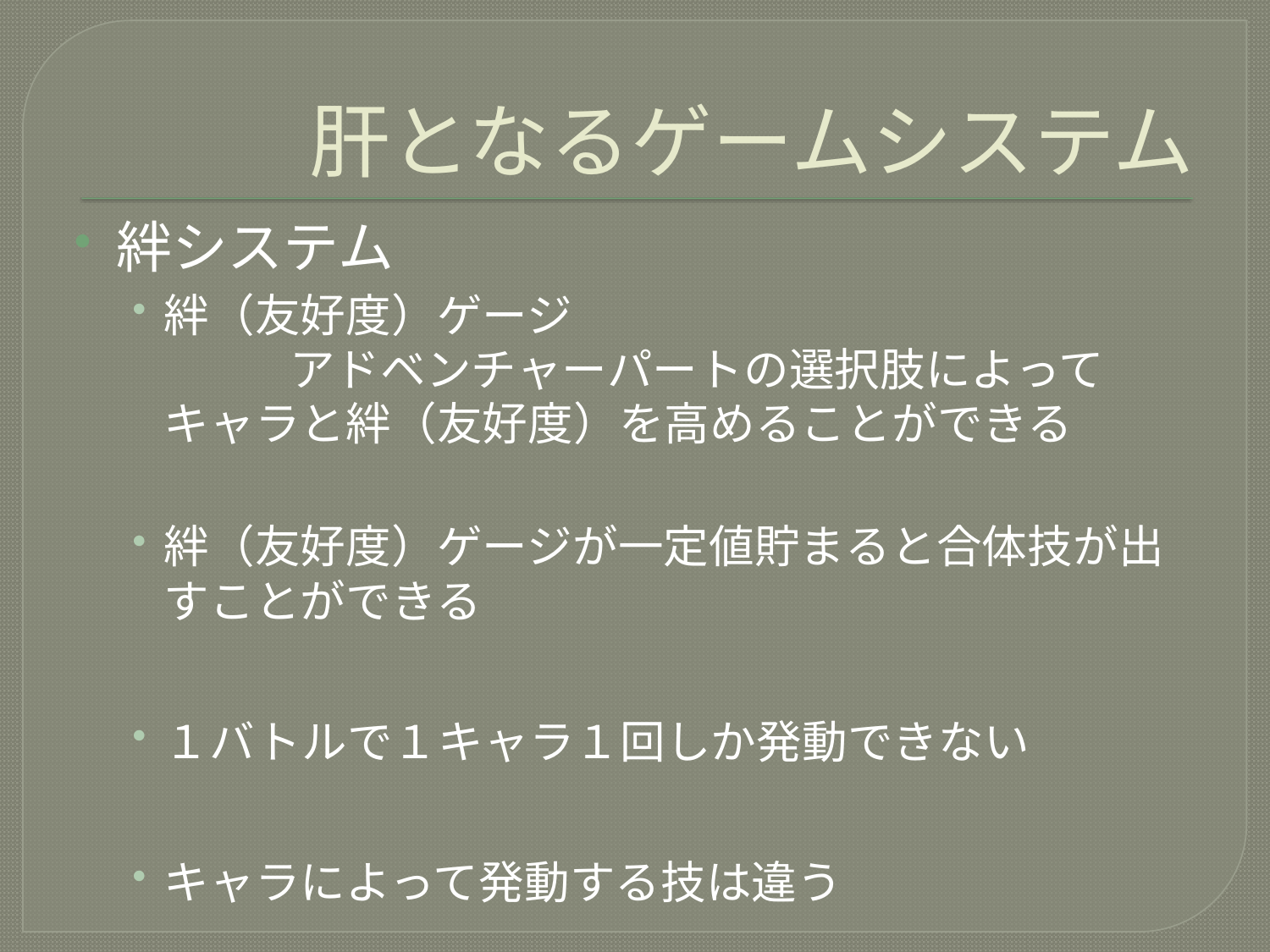

# 肝となるゲームシステム
絆システム
絆（友好度）ゲージ
	アドベンチャーパートの選択肢によってキャラと絆（友好度）を高めることができる

絆（友好度）ゲージが一定値貯まると合体技が出すことができる

１バトルで１キャラ１回しか発動できない

キャラによって発動する技は違う